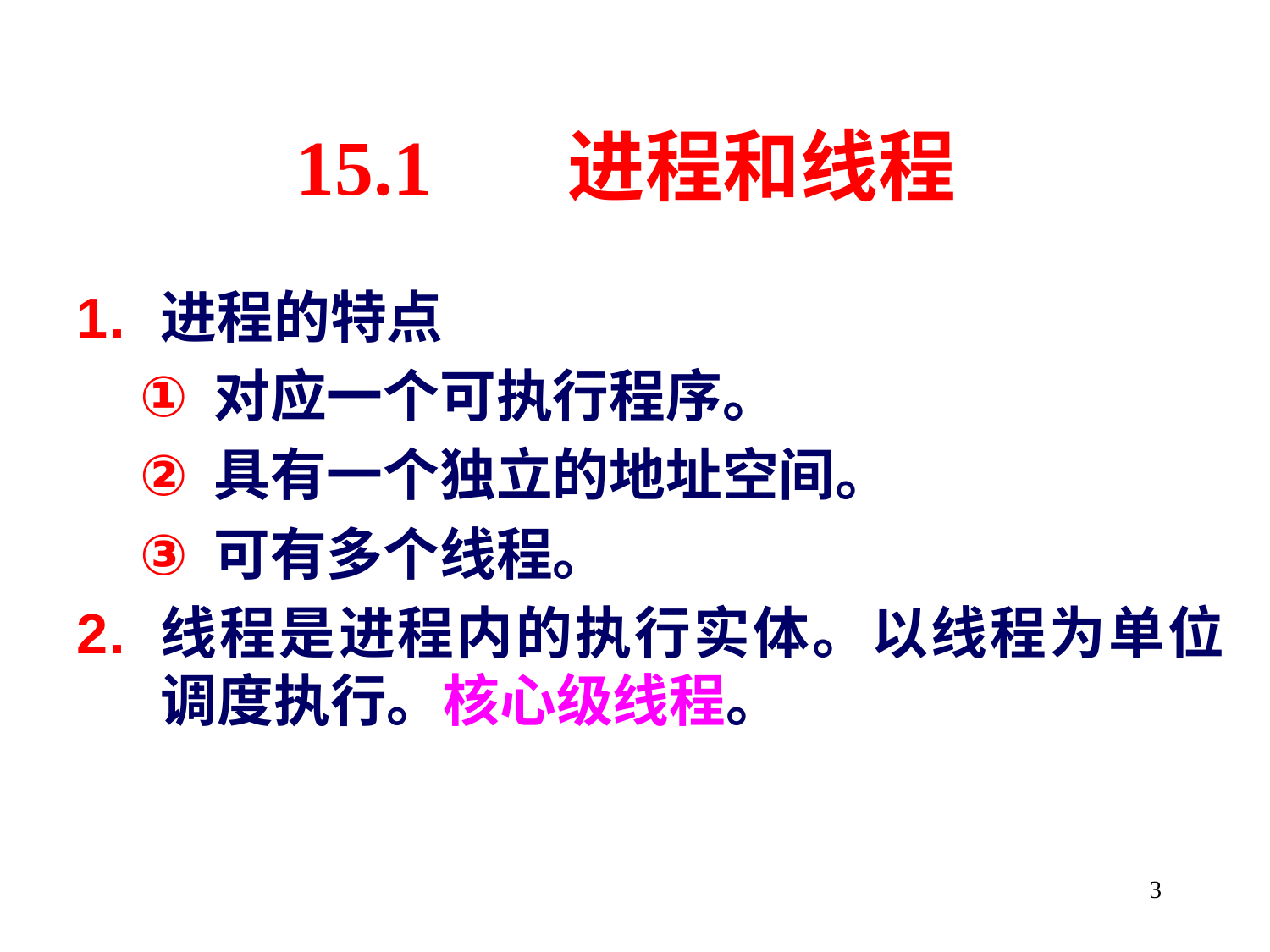

# 15.1      进程和线程
进程的特点
对应一个可执行程序。
具有一个独立的地址空间。
可有多个线程。
线程是进程内的执行实体。以线程为单位调度执行。核心级线程。
3